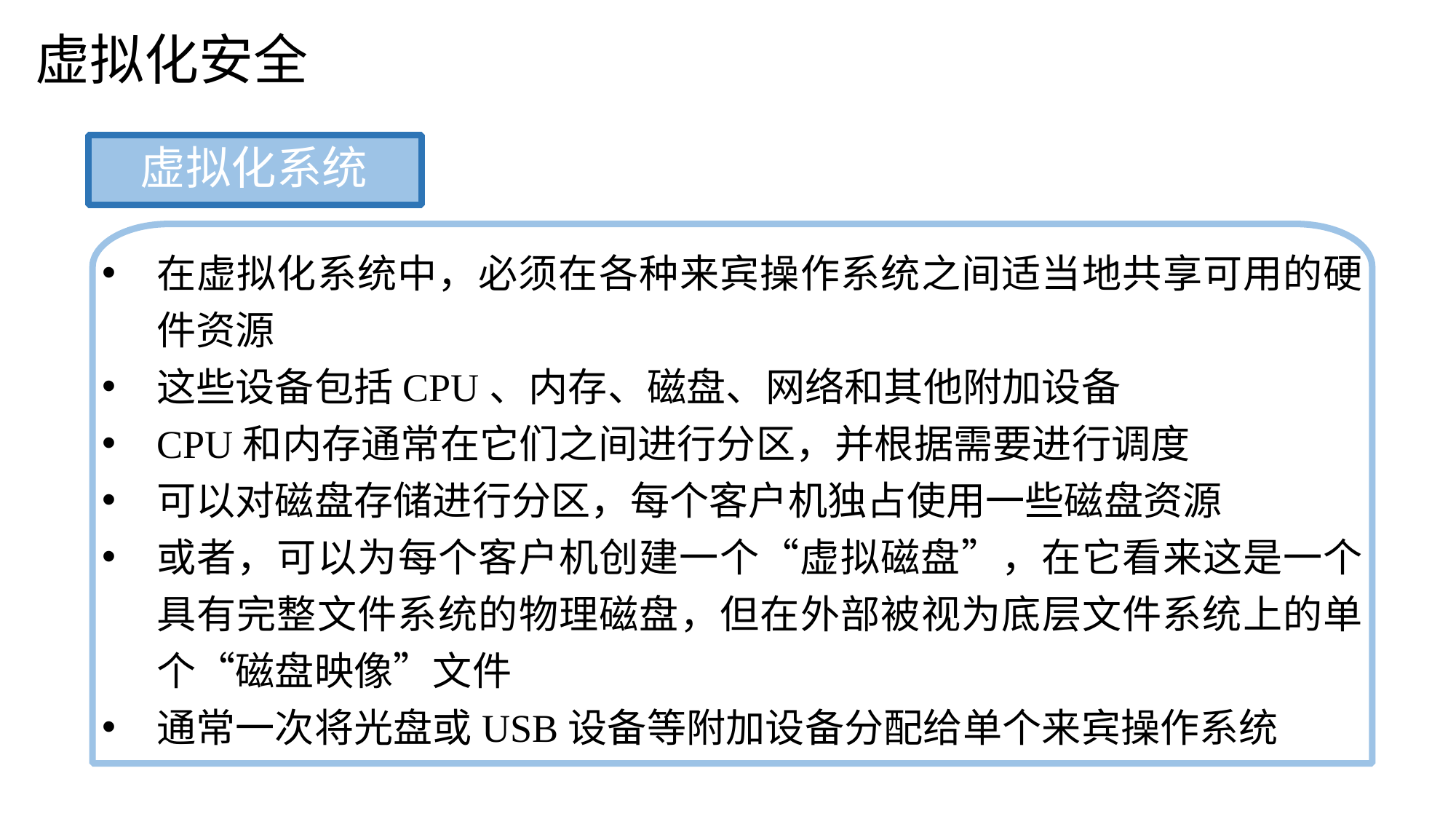

虚拟化安全

虚拟化系统
在虚拟化系统中，必须在各种来宾操作系统之间适当地共享可用的硬件资源
这些设备包括CPU、内存、磁盘、网络和其他附加设备
CPU和内存通常在它们之间进行分区，并根据需要进行调度
可以对磁盘存储进行分区，每个客户机独占使用一些磁盘资源
或者，可以为每个客户机创建一个“虚拟磁盘”，在它看来这是一个具有完整文件系统的物理磁盘，但在外部被视为底层文件系统上的单个“磁盘映像”文件
通常一次将光盘或USB设备等附加设备分配给单个来宾操作系统